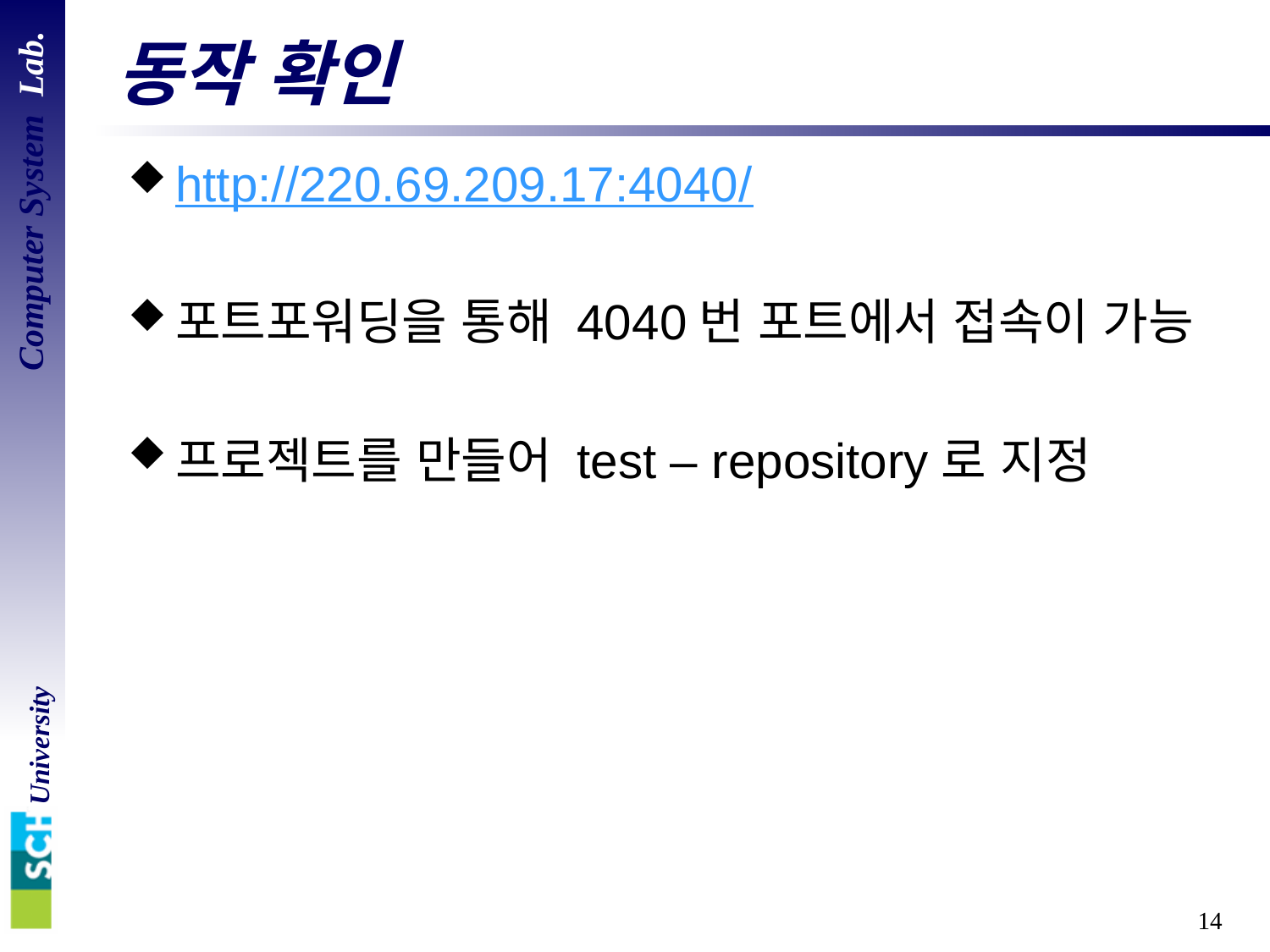

# 동작 확인
http://220.69.209.17:4040/

포트포워딩을 통해 4040번 포트에서 접속이 가능

프로젝트를 만들어 test – repository로 지정